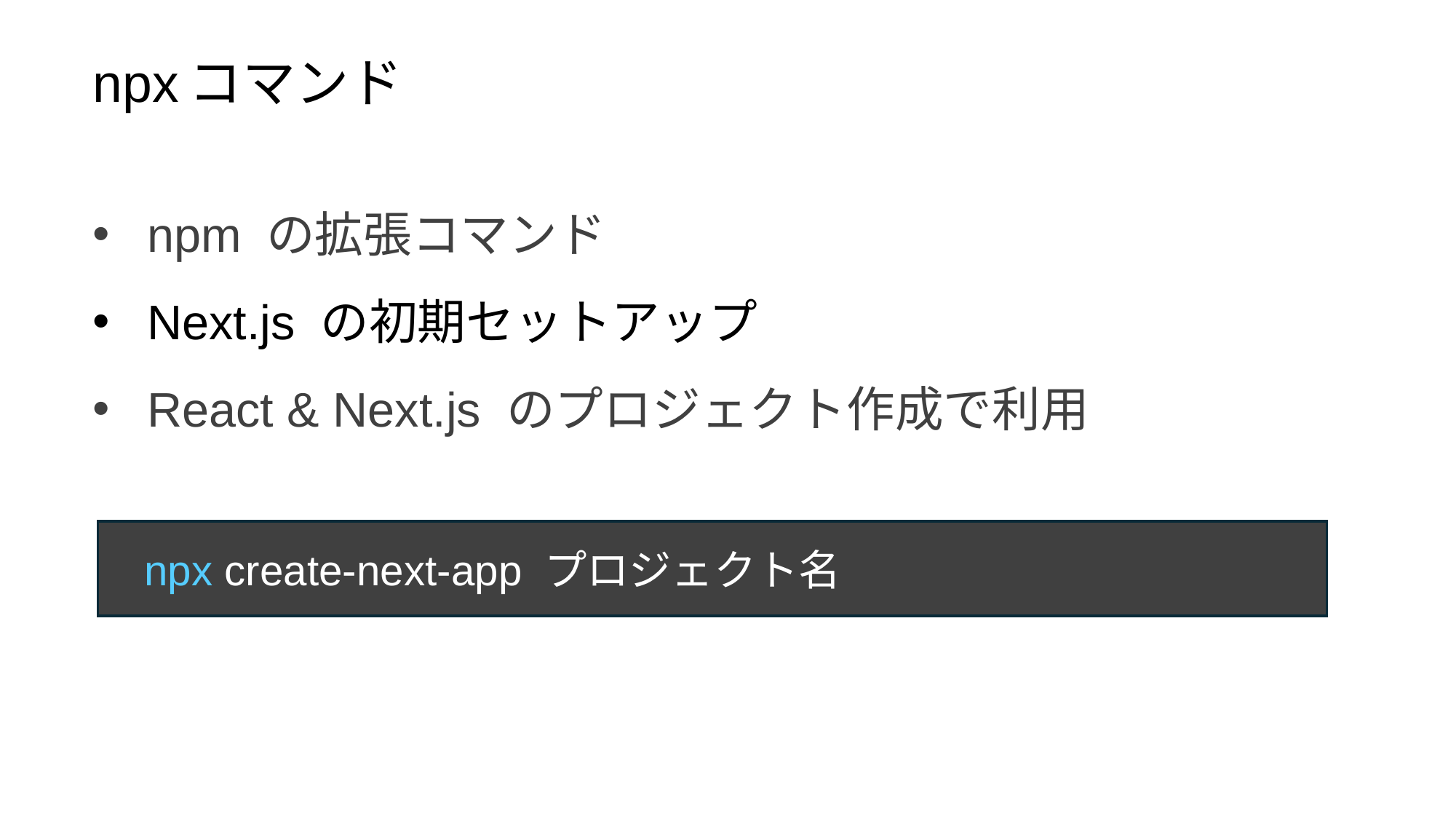

npxコマンド
npm の拡張コマンド
Next.js の初期セットアップ
React & Next.js のプロジェクト作成で利用
   npx create-next-app プロジェクト名